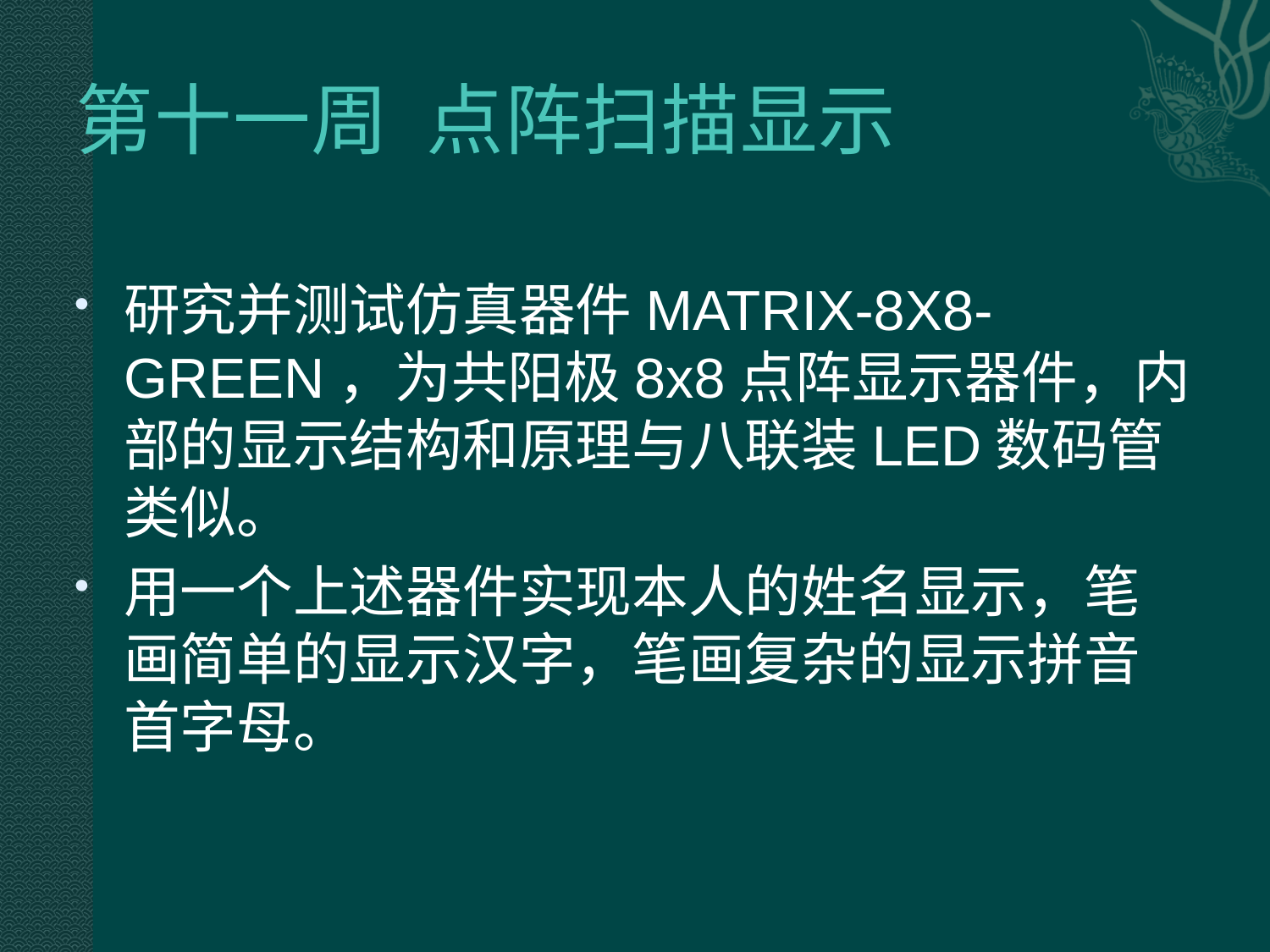

# 第十一周  点阵扫描显示
研究并测试仿真器件MATRIX-8X8-GREEN，为共阳极8x8点阵显示器件，内部的显示结构和原理与八联装LED数码管类似。
用一个上述器件实现本人的姓名显示，笔画简单的显示汉字，笔画复杂的显示拼音首字母。